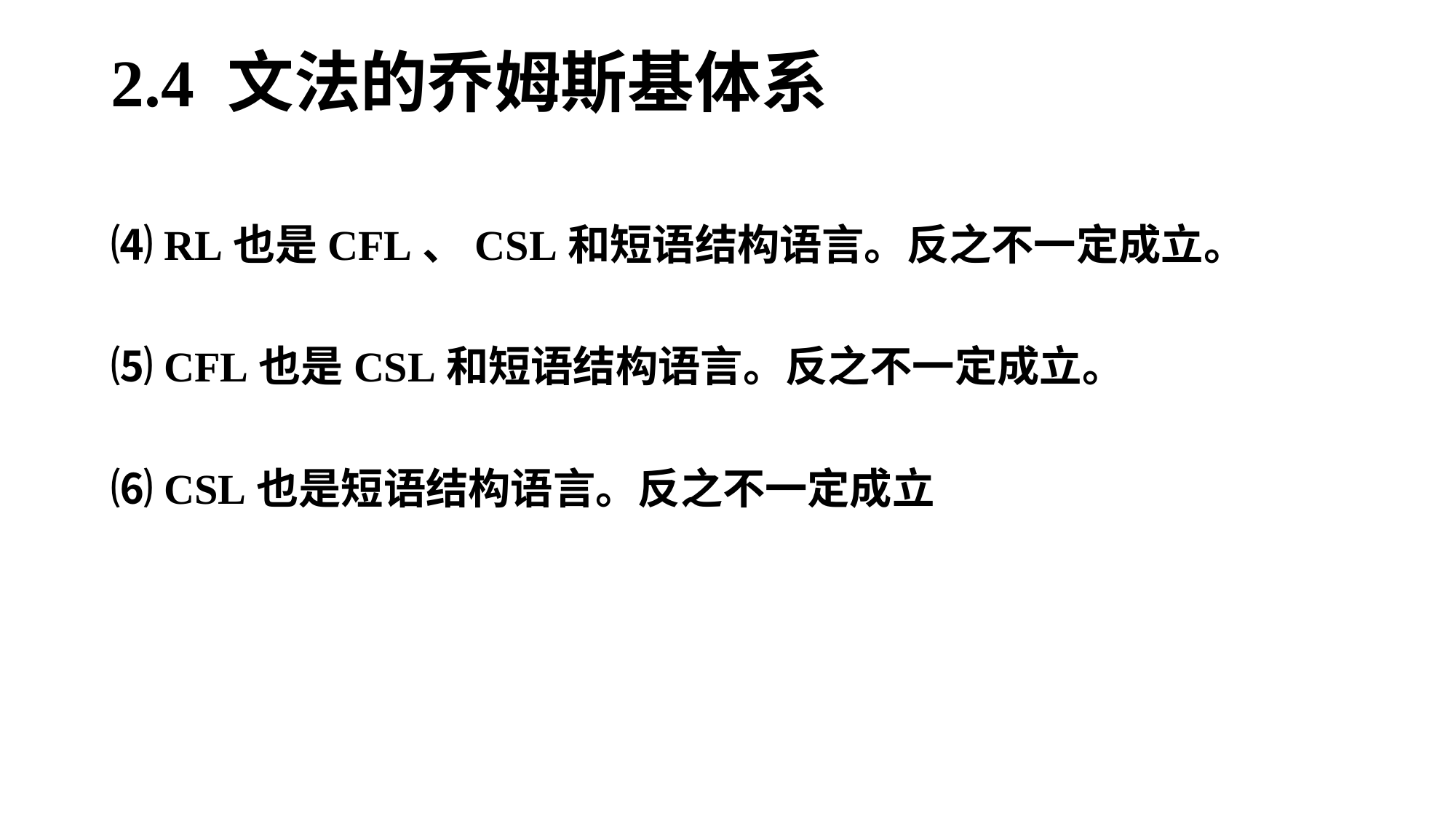

# 2.4 文法的乔姆斯基体系
⑷ RL也是CFL、CSL和短语结构语言。反之不一定成立。

⑸ CFL也是CSL和短语结构语言。反之不一定成立。

⑹ CSL也是短语结构语言。反之不一定成立
15